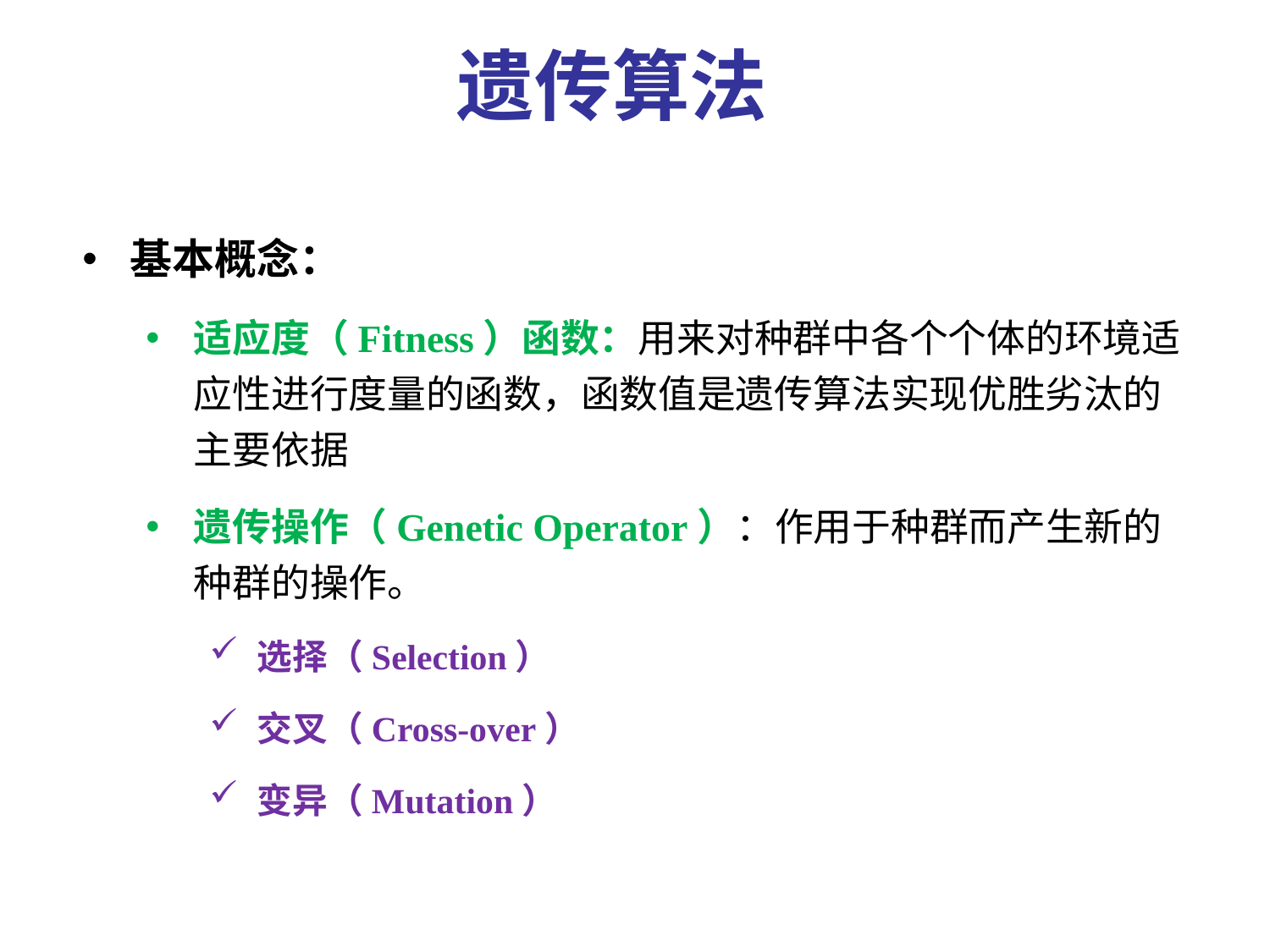

遗传算法
基本概念：
适应度（Fitness）函数：用来对种群中各个个体的环境适应性进行度量的函数，函数值是遗传算法实现优胜劣汰的主要依据
遗传操作（Genetic Operator）：作用于种群而产生新的种群的操作。
选择（Selection）
交叉（Cross-over）
变异（Mutation）